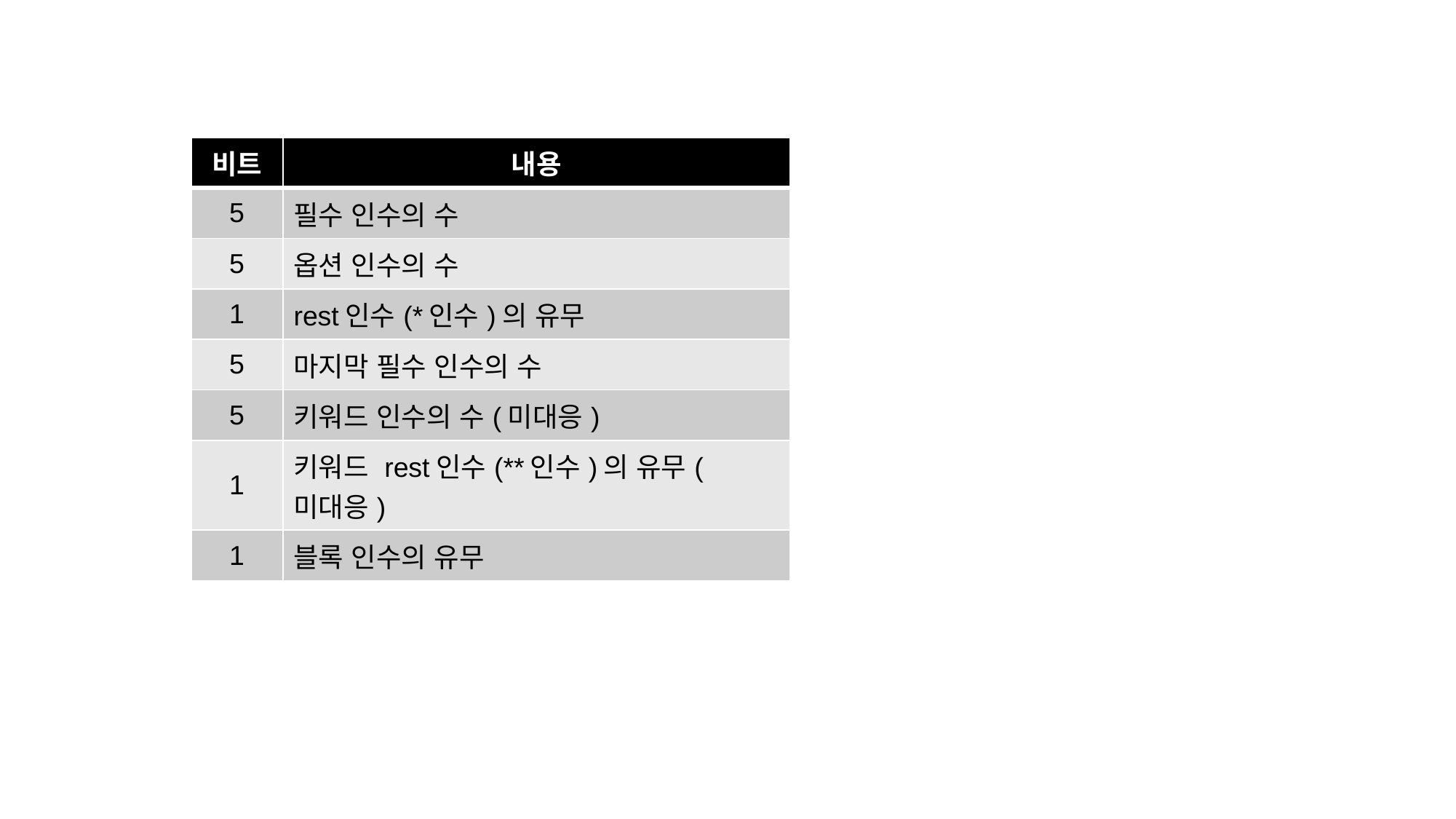

| 비트 | 내용 |
| --- | --- |
| 5 | 필수 인수의 수 |
| 5 | 옵션 인수의 수 |
| 1 | rest인수(\*인수)의 유무 |
| 5 | 마지막 필수 인수의 수 |
| 5 | 키워드 인수의 수(미대응) |
| 1 | 키워드 rest인수(\*\*인수)의 유무(미대응) |
| 1 | 블록 인수의 유무 |